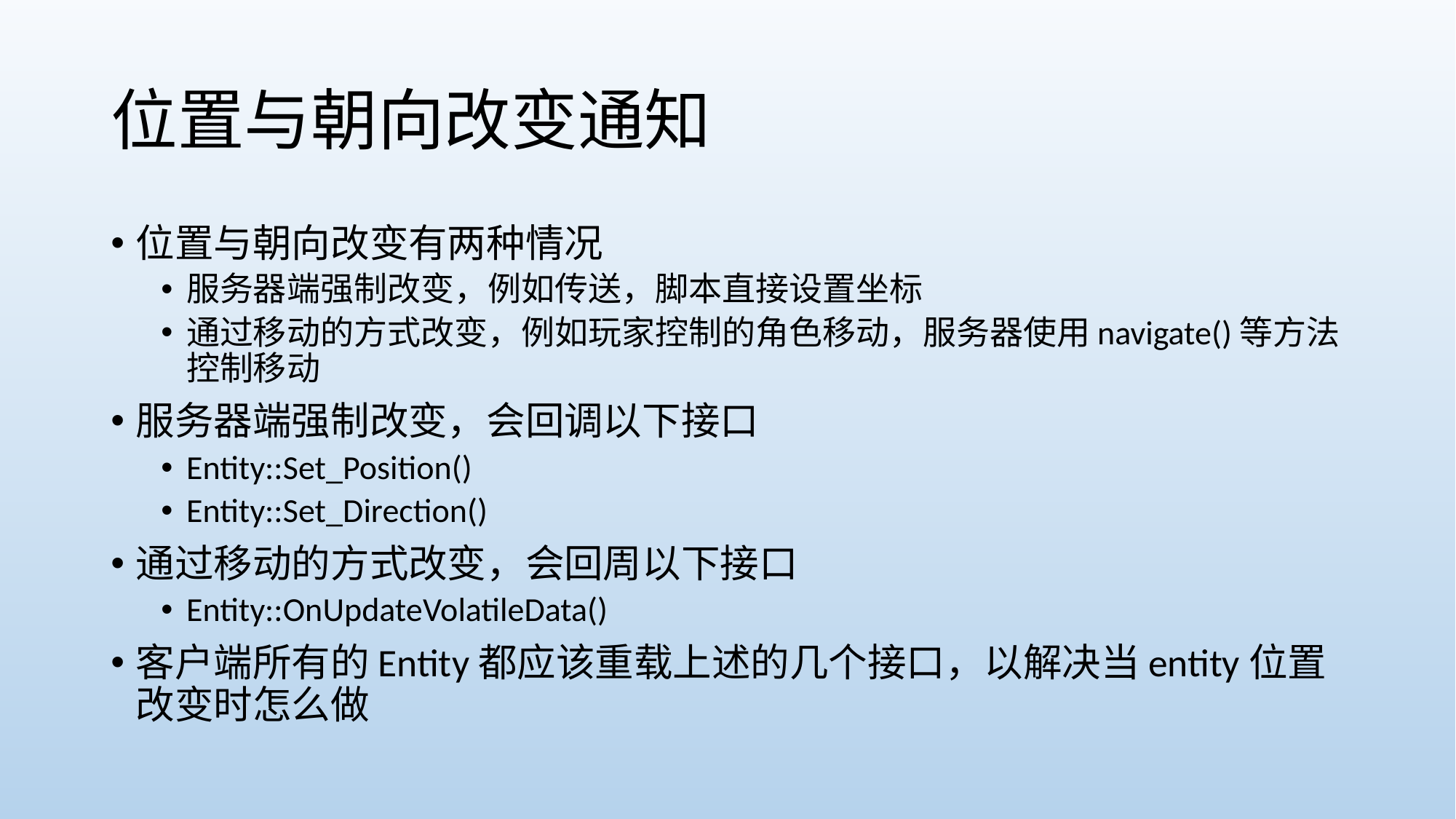

# 位置与朝向改变通知
位置与朝向改变有两种情况
服务器端强制改变，例如传送，脚本直接设置坐标
通过移动的方式改变，例如玩家控制的角色移动，服务器使用navigate()等方法控制移动
服务器端强制改变，会回调以下接口
Entity::Set_Position()
Entity::Set_Direction()
通过移动的方式改变，会回周以下接口
Entity::OnUpdateVolatileData()
客户端所有的Entity都应该重载上述的几个接口，以解决当entity位置改变时怎么做